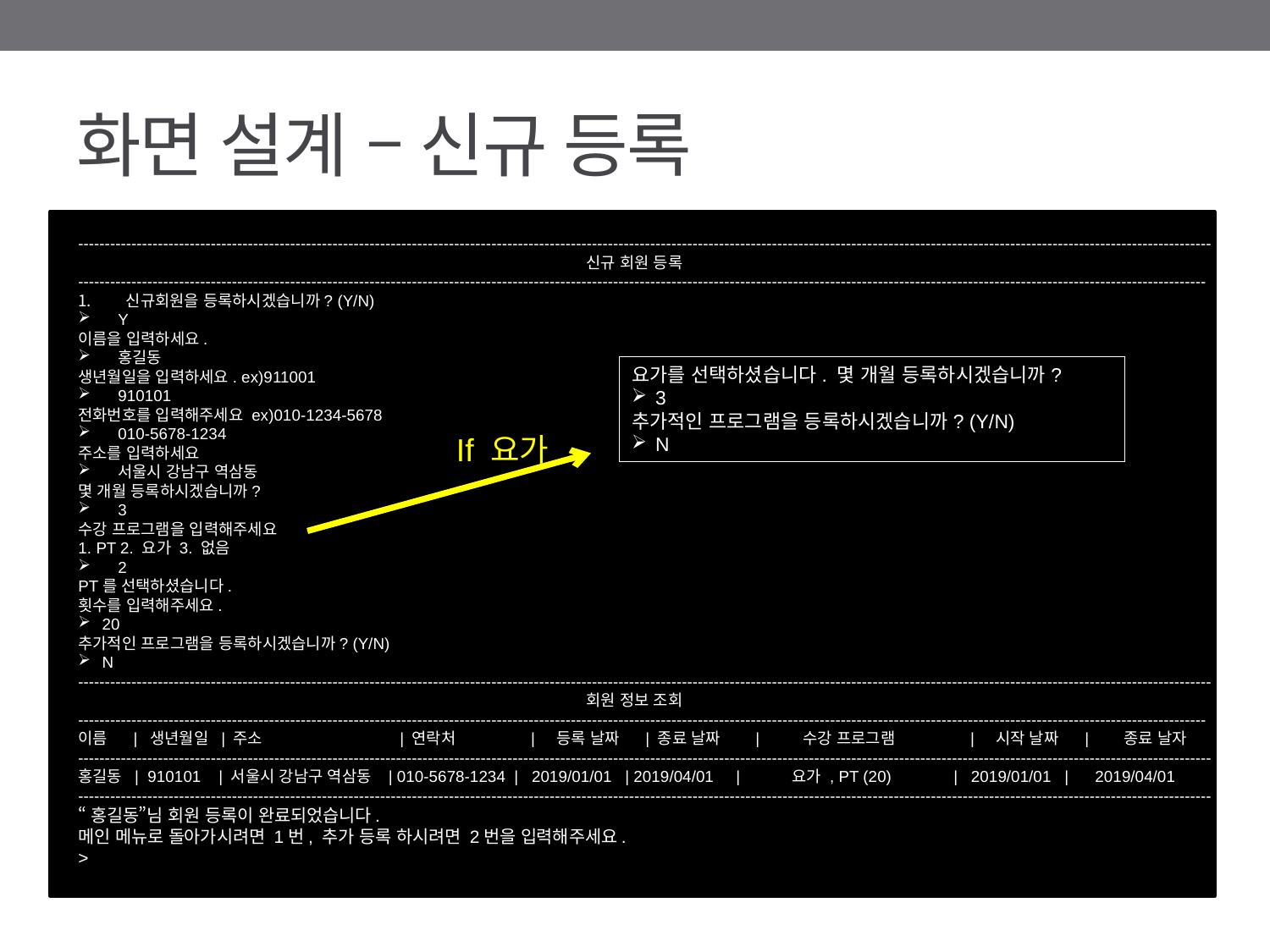

# 화면 설계 – 신규 등록

----------------------------------------------------------------------------------------------------------------------------------------------------------------------------------------------------------------------
				신규 회원 등록
---------------------------------------------------------------------------------------------------------------------------------------------------------------------------------------------------------------------
신규회원을 등록하시겠습니까? (Y/N)
Y
이름을 입력하세요.
홍길동
생년월일을 입력하세요. ex)911001
910101
전화번호를 입력해주세요 ex)010-1234-5678
010-5678-1234
주소를 입력하세요
서울시 강남구 역삼동
몇 개월 등록하시겠습니까?
3
수강 프로그램을 입력해주세요
1. PT 2. 요가 3. 없음
2
PT를 선택하셨습니다.
횟수를 입력해주세요.
20
추가적인 프로그램을 등록하시겠습니까? (Y/N)
N
----------------------------------------------------------------------------------------------------------------------------------------------------------------------------------------------------------------------
				회원 정보 조회
---------------------------------------------------------------------------------------------------------------------------------------------------------------------------------------------------------------------
이름     |  생년월일  | 주소                              | 연락처                |    등록 날짜     | 종료 날짜       |         수강 프로그램                |    시작 날짜     |       종료 날자
----------------------------------------------------------------------------------------------------------------------------------------------------------------------------------------------------------------------
홍길동  |  910101    | 서울시 강남구 역삼동   | 010-5678-1234  |   2019/01/01   | 2019/04/01     |           요가 , PT (20)              |   2019/01/01   |      2019/04/01
----------------------------------------------------------------------------------------------------------------------------------------------------------------------------------------------------------------------
“홍길동”님 회원 등록이 완료되었습니다.
메인 메뉴로 돌아가시려면 1번, 추가 등록 하시려면 2번을 입력해주세요.
>
요가를 선택하셨습니다. 몇 개월 등록하시겠습니까?
3
추가적인 프로그램을 등록하시겠습니까? (Y/N)
N
If 요가